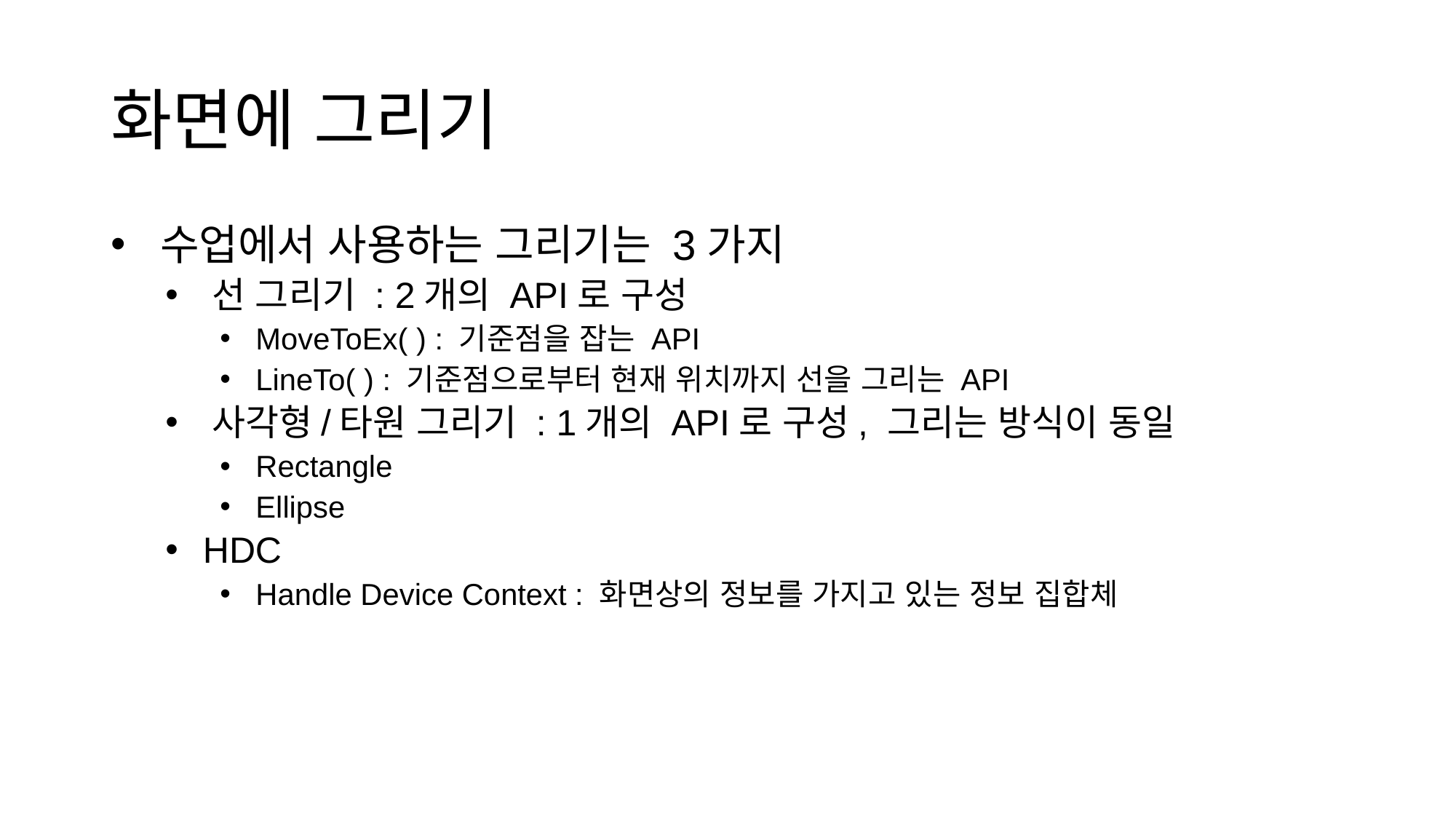

# 화면에 그리기
 수업에서 사용하는 그리기는 3가지
 선 그리기 : 2개의 API로 구성
 MoveToEx( ) : 기준점을 잡는 API
 LineTo( ) : 기준점으로부터 현재 위치까지 선을 그리는 API
 사각형/타원 그리기 : 1개의 API로 구성, 그리는 방식이 동일
 Rectangle
 Ellipse
 HDC
 Handle Device Context : 화면상의 정보를 가지고 있는 정보 집합체